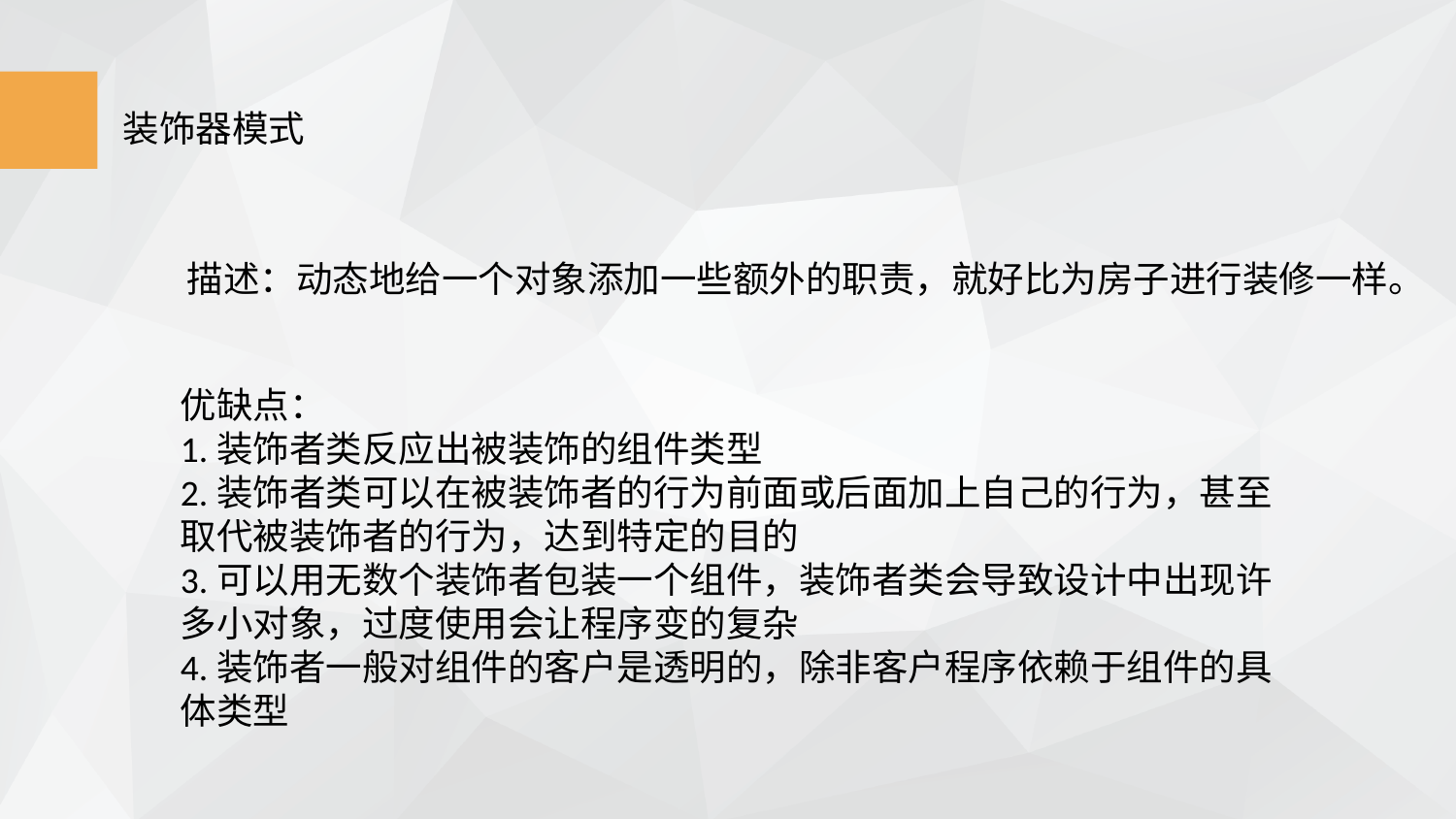

装饰器模式
描述：动态地给一个对象添加一些额外的职责，就好比为房子进行装修一样。
优缺点：
1.装饰者类反应出被装饰的组件类型
2.装饰者类可以在被装饰者的行为前面或后面加上自己的行为，甚至取代被装饰者的行为，达到特定的目的
3.可以用无数个装饰者包装一个组件，装饰者类会导致设计中出现许多小对象，过度使用会让程序变的复杂
4.装饰者一般对组件的客户是透明的，除非客户程序依赖于组件的具体类型